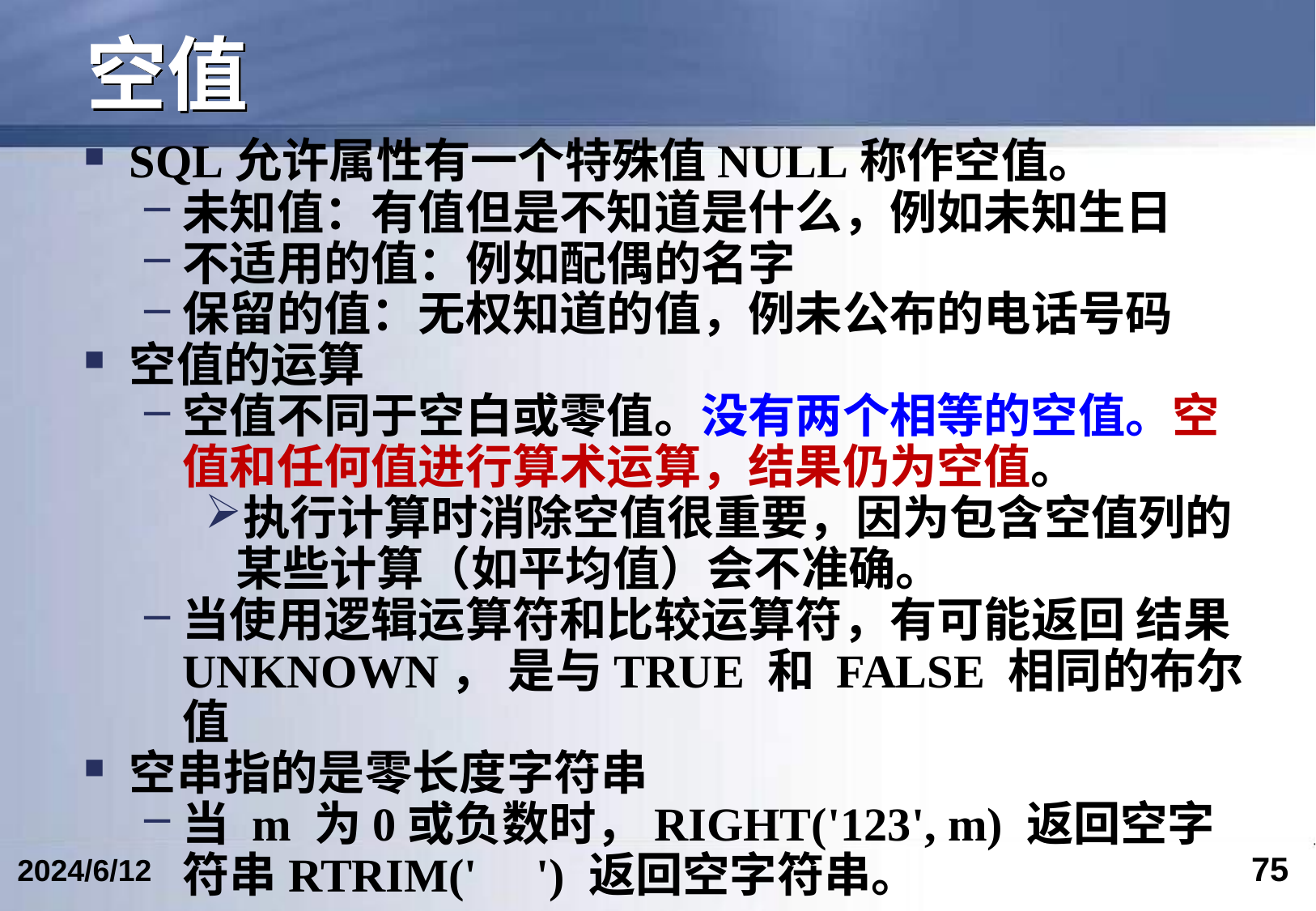

# 空值
SQL允许属性有一个特殊值NULL称作空值。
未知值：有值但是不知道是什么，例如未知生日
不适用的值：例如配偶的名字
保留的值：无权知道的值，例未公布的电话号码
空值的运算
空值不同于空白或零值。没有两个相等的空值。空值和任何值进行算术运算，结果仍为空值。
执行计算时消除空值很重要，因为包含空值列的某些计算（如平均值）会不准确。
当使用逻辑运算符和比较运算符，有可能返回 结果 UNKNOWN， 是与TRUE 和 FALSE 相同的布尔值
空串指的是零长度字符串
当 m 为0或负数时，RIGHT('123', m) 返回空字符串RTRIM('     ') 返回空字符串。
75
2024/6/12